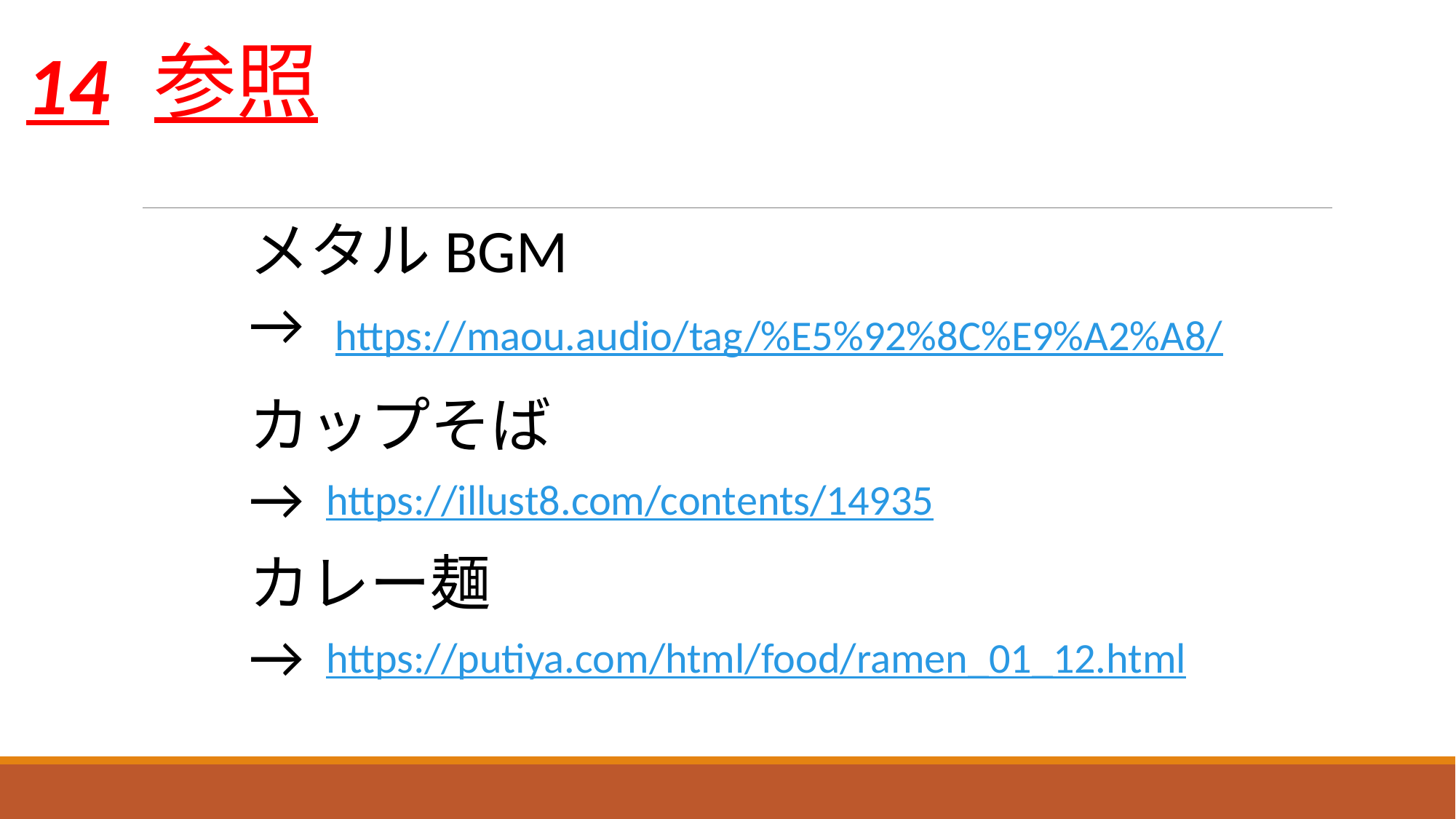

参照
メタルBGM
→
https://maou.audio/tag/%E5%92%8C%E9%A2%A8/
カップそば
→
https://illust8.com/contents/14935
カレー麺
→
https://putiya.com/html/food/ramen_01_12.html